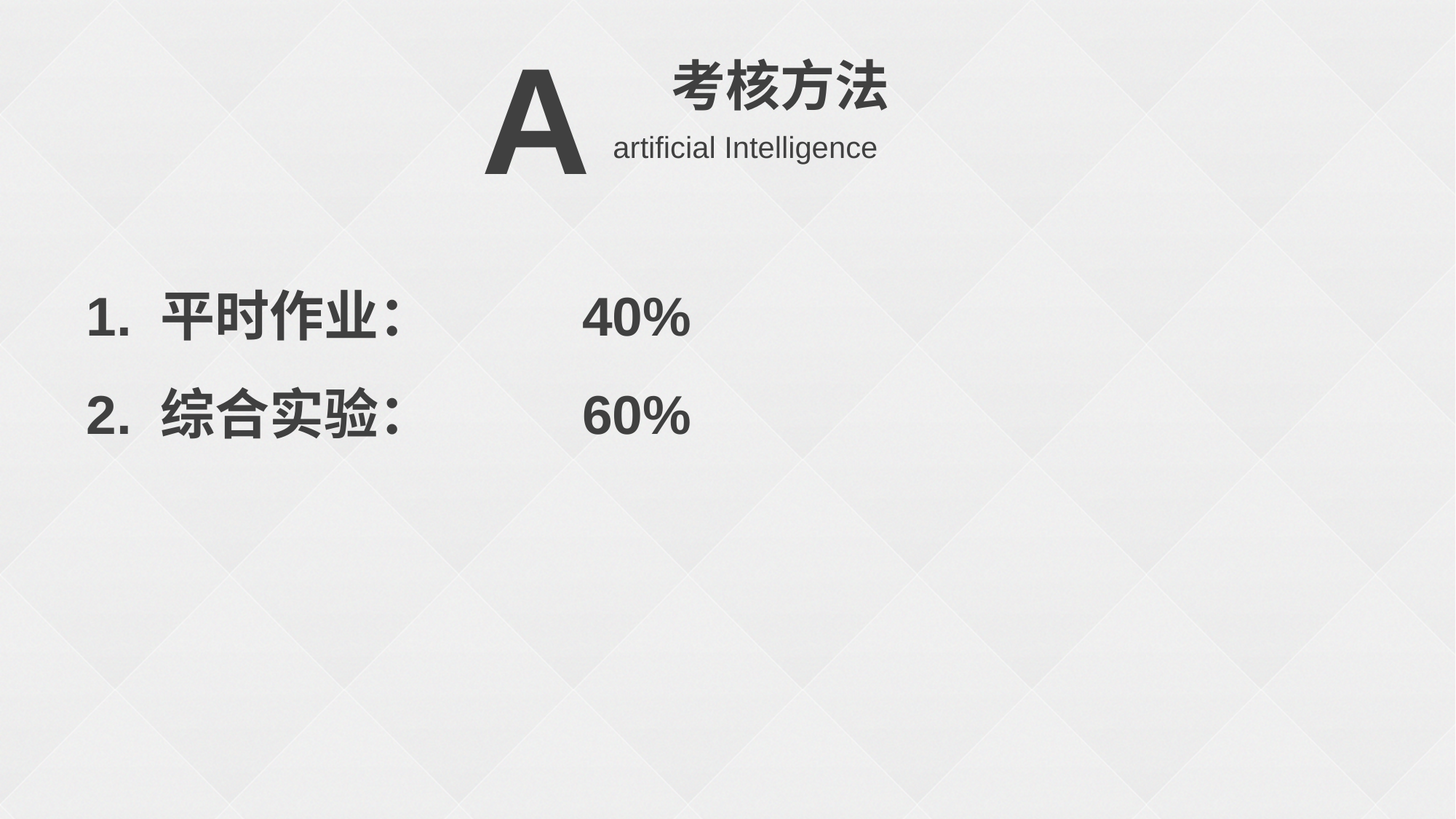

1. 平时作业：           40%
2. 综合实验：           60%

A
考核方法
artificial Intelligence